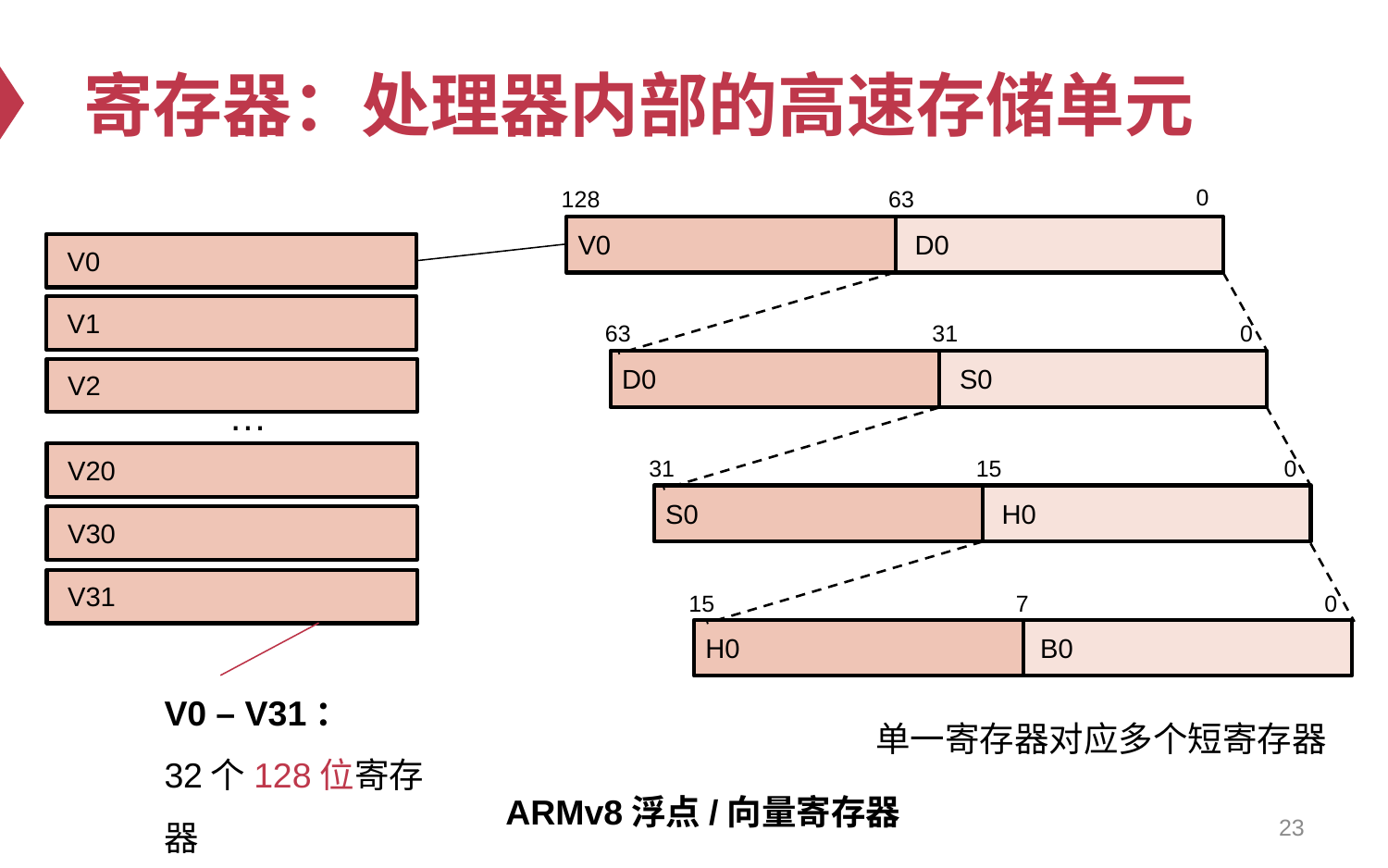

# 寄存器：处理器内部的高速存储单元
0
128
63

V0
D0

V0

V1
63
31
0

D0
S0

V2
…

V20
31
15
0

S0
H0

V30

V31
15
7
0

H0
B0
V0 – V31：
32个128位寄存器
单一寄存器对应多个短寄存器
ARMv8浮点/向量寄存器
23